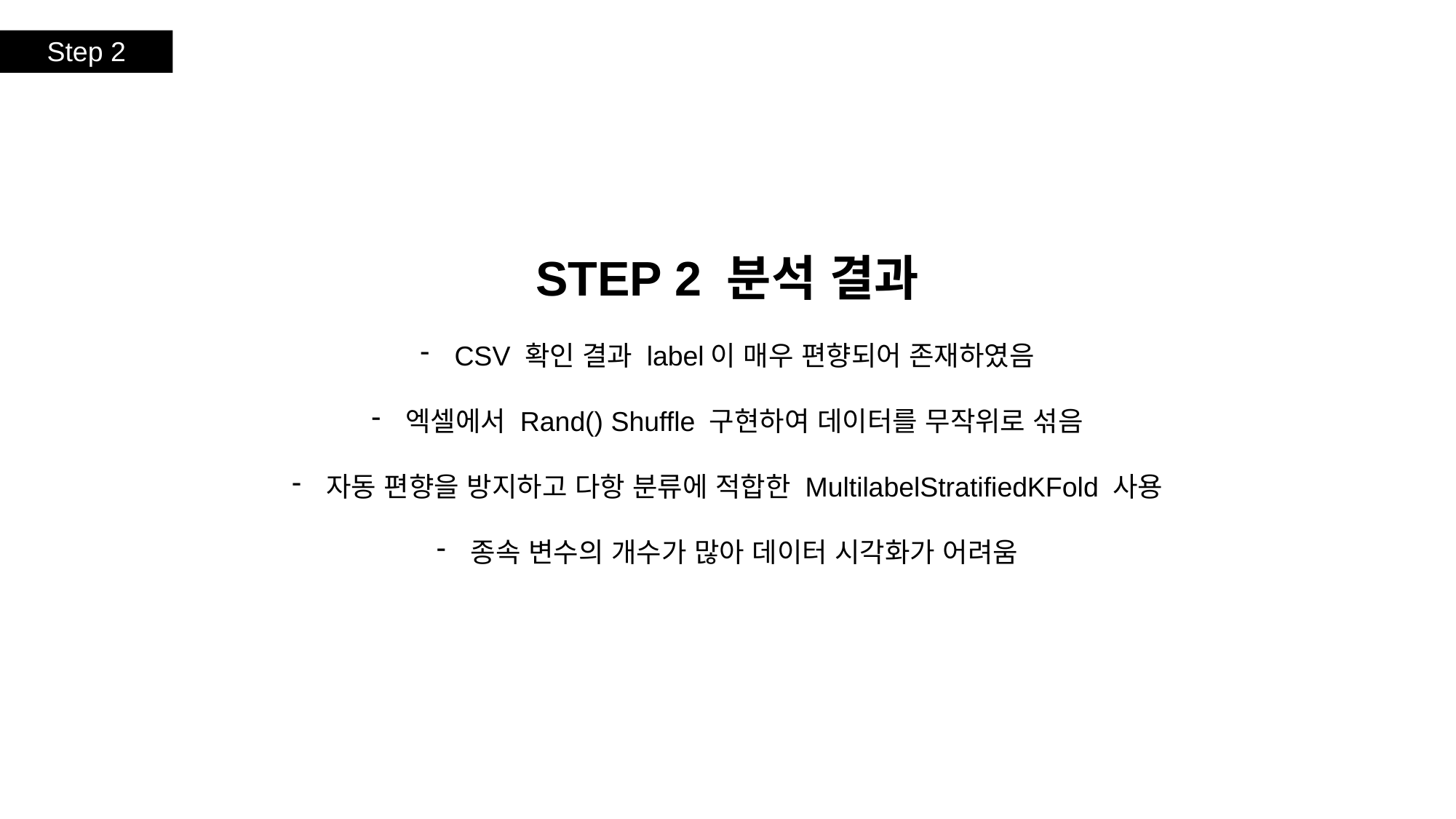

Step 2
STEP 2 분석 결과

CSV 확인 결과 label이 매우 편향되어 존재하였음

엑셀에서 Rand() Shuffle 구현하여 데이터를 무작위로 섞음

자동 편향을 방지하고 다항 분류에 적합한 MultilabelStratifiedKFold 사용

종속 변수의 개수가 많아 데이터 시각화가 어려움